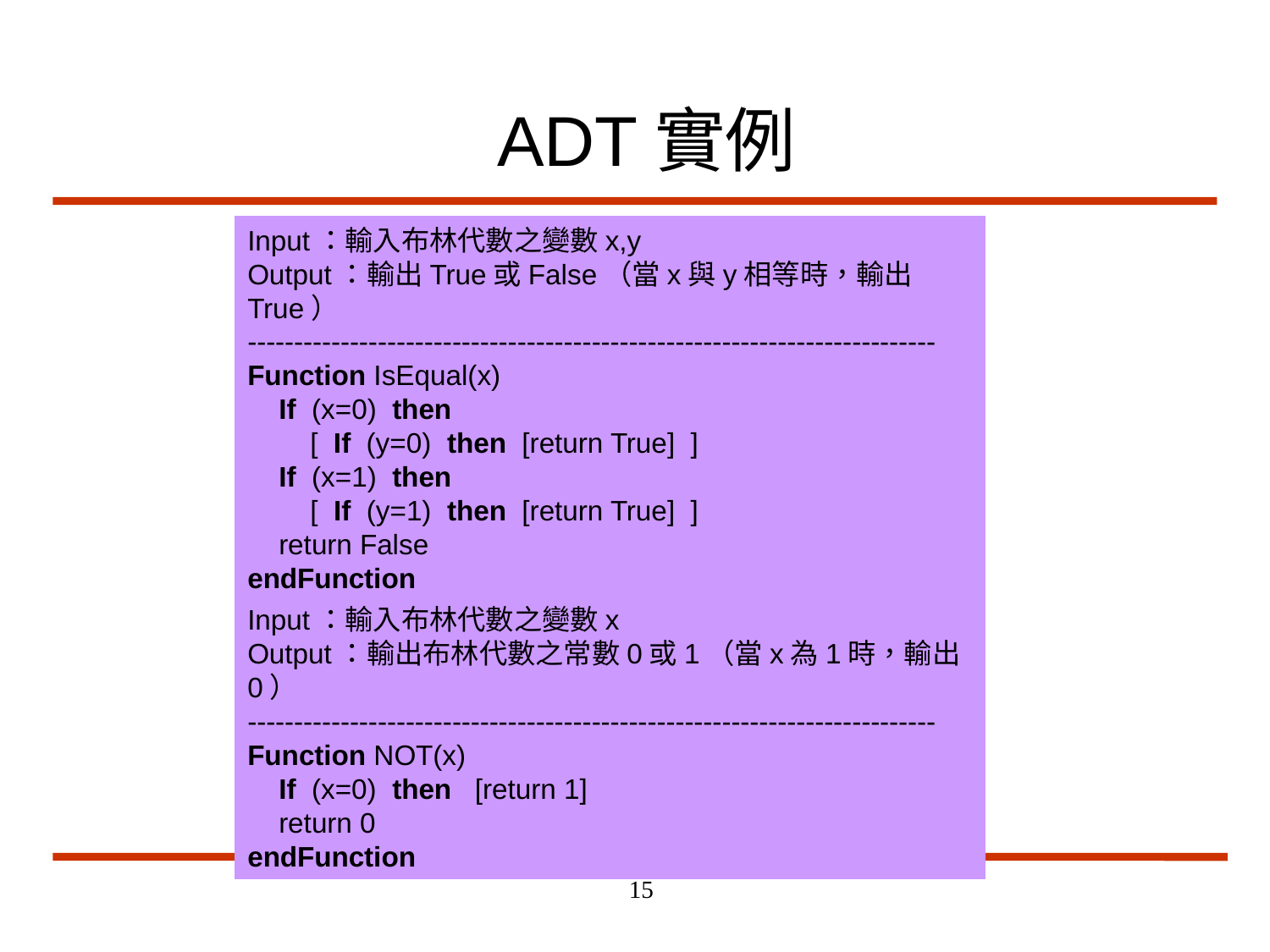

# ADT實例
Input：輸入布林代數之變數x,y
Output：輸出True或False（當x與y相等時，輸出True）
--------------------------------------------------------------------------
Function IsEqual(x)
    If  (x=0)  then
        [  If  (y=0)  then  [return True]  ]
    If  (x=1)  then
        [  If  (y=1)  then  [return True]  ]
    return False
endFunction
Input：輸入布林代數之變數x
Output：輸出布林代數之常數0或1（當x為1時，輸出0）
--------------------------------------------------------------------------
Function NOT(x)
    If  (x=0)  then   [return 1]
    return 0
endFunction
15